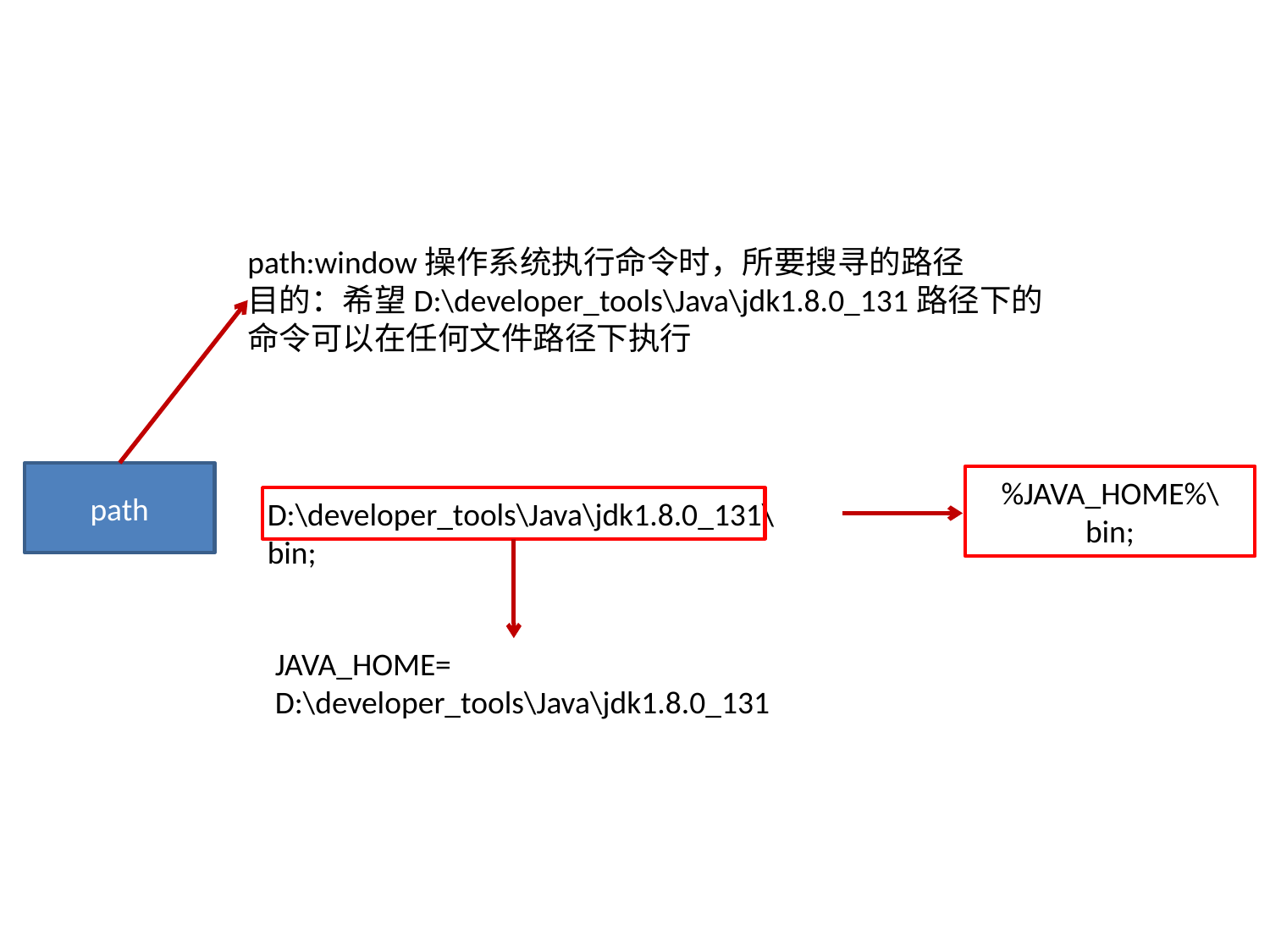

path:window操作系统执行命令时，所要搜寻的路径
目的：希望D:\developer_tools\Java\jdk1.8.0_131路径下的命令可以在任何文件路径下执行
path
%JAVA_HOME%\bin;
D:\developer_tools\Java\jdk1.8.0_131\bin;

JAVA_HOME=
D:\developer_tools\Java\jdk1.8.0_131